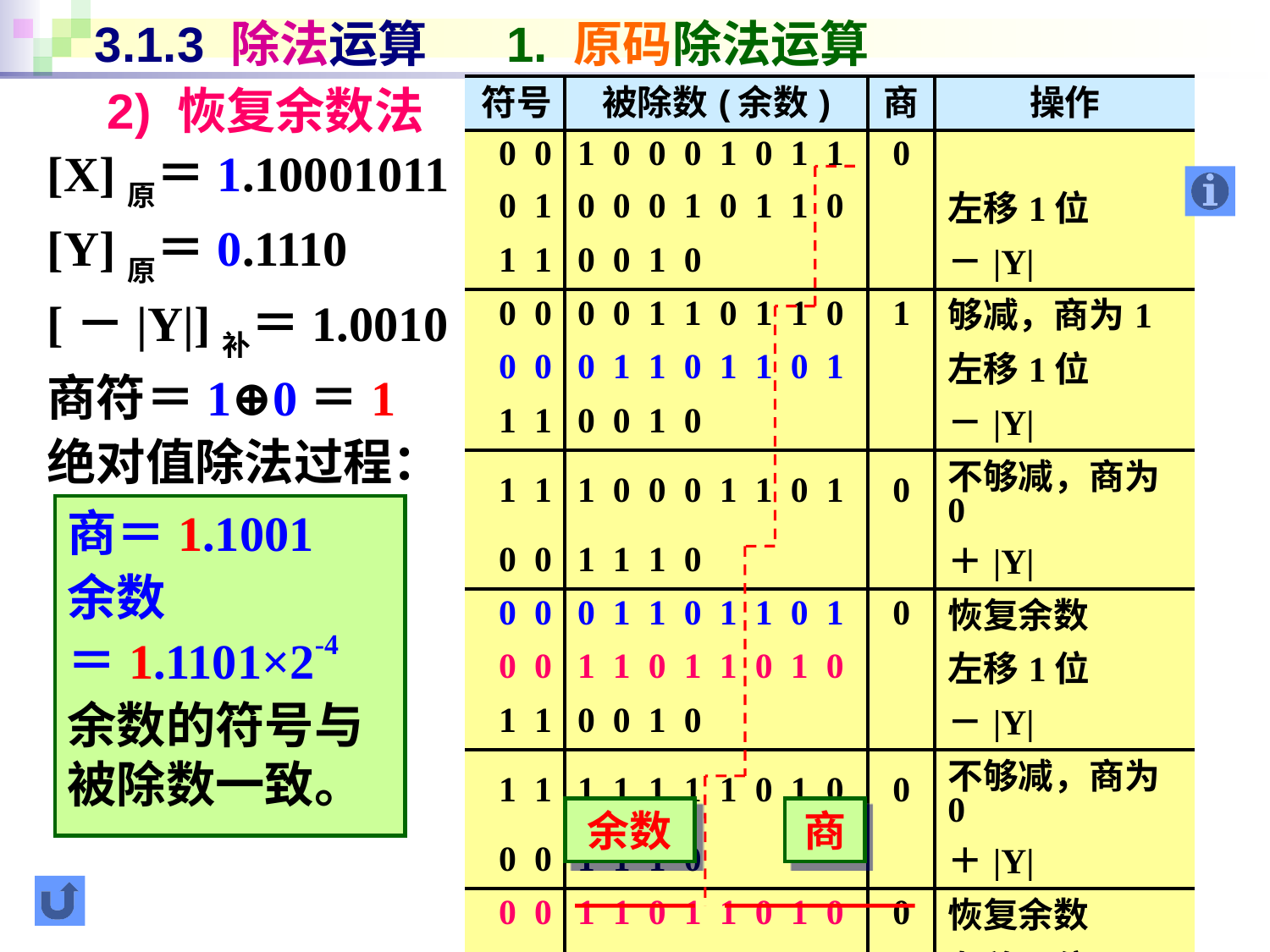

# 3.1.3 除法运算      1. 原码除法运算
2) 恢复余数法
| 符号 | 被除数(余数) | 商 | 操作 |
| --- | --- | --- | --- |
| 0 0 | 1 0 0 0 1 0 1 1 | 0 |  |
| 0 1 | 0 0 0 1 0 1 1 0 |  | 左移1位 |
| 1 1 | 0 0 1 0 |  | －|Y| |
| 0 0 | 0 0 1 1 0 1 1 0 | 1 | 够减，商为1 |
| 0 0 | 0 1 1 0 1 1 0 1 |  | 左移1位 |
| 1 1 | 0 0 1 0 |  | －|Y| |
| 1 1 | 1 0 0 0 1 1 0 1 | 0 | 不够减，商为0 |
| 0 0 | 1 1 1 0 |  | ＋|Y| |
| 0 0 | 0 1 1 0 1 1 0 1 | 0 | 恢复余数 |
| 0 0 | 1 1 0 1 1 0 1 0 |  | 左移1位 |
| 1 1 | 0 0 1 0 |  | －|Y| |
| 1 1 | 1 1 1 1 1 0 1 0 | 0 | 不够减，商为0 |
| 0 0 | 1 1 1 0 |  | ＋|Y| |
| 0 0 | 1 1 0 1 1 0 1 0 | 0 | 恢复余数 |
| 0 1 | 1 0 1 1 0 1 0 0 |  | 左移1位 |
| 1 1 | 0 0 1 0 |  | －|Y| |
| 0 0 | 1 1 0 1 0 1 0 0 | 1 | 够减，商为1 |
[X]原＝1.10001011
[Y]原＝0.1110
[－|Y|]补＝1.0010
商符＝1⊕0＝1
绝对值除法过程：

商＝1.1001
余数
＝1.1101×2-4
余数的符号与被除数一致。
余数
商
76